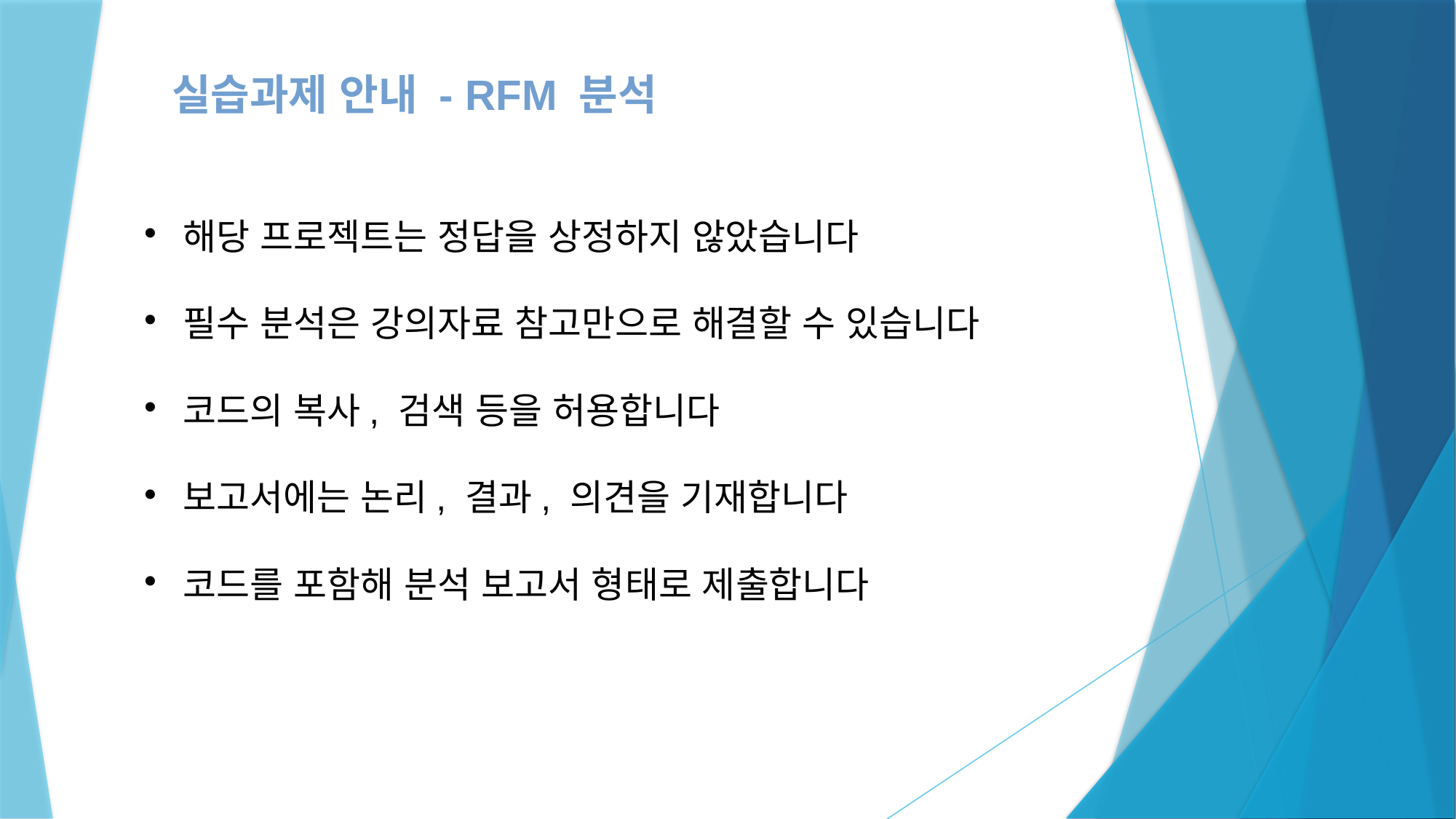

실습과제 안내 - RFM 분석
# 해당 프로젝트는 정답을 상정하지 않았습니다
필수 분석은 강의자료 참고만으로 해결할 수 있습니다
코드의 복사, 검색 등을 허용합니다
보고서에는 논리, 결과, 의견을 기재합니다
코드를 포함해 분석 보고서 형태로 제출합니다